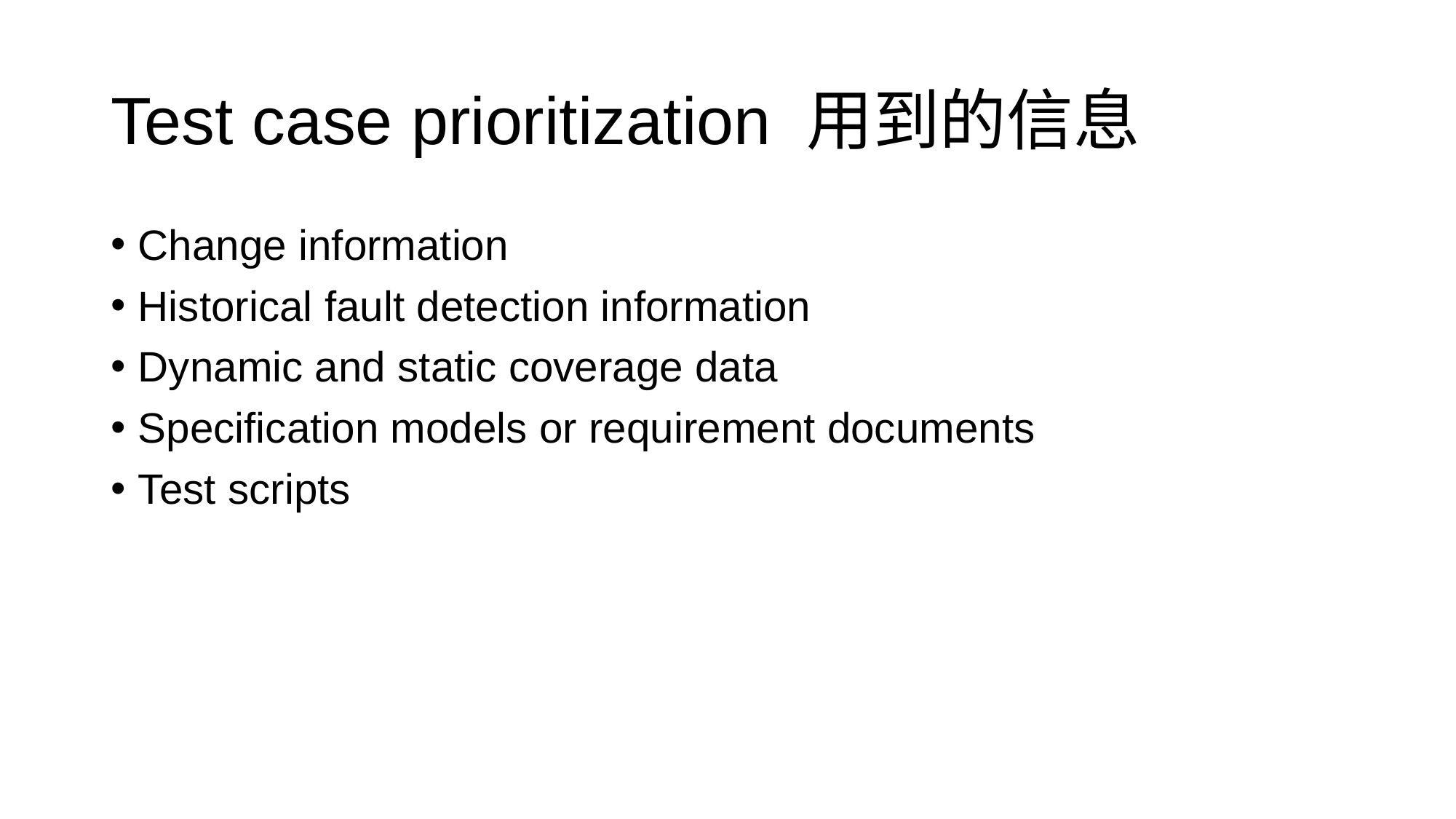

# Test case prioritization 用到的信息
Change information
Historical fault detection information
Dynamic and static coverage data
Specification models or requirement documents
Test scripts